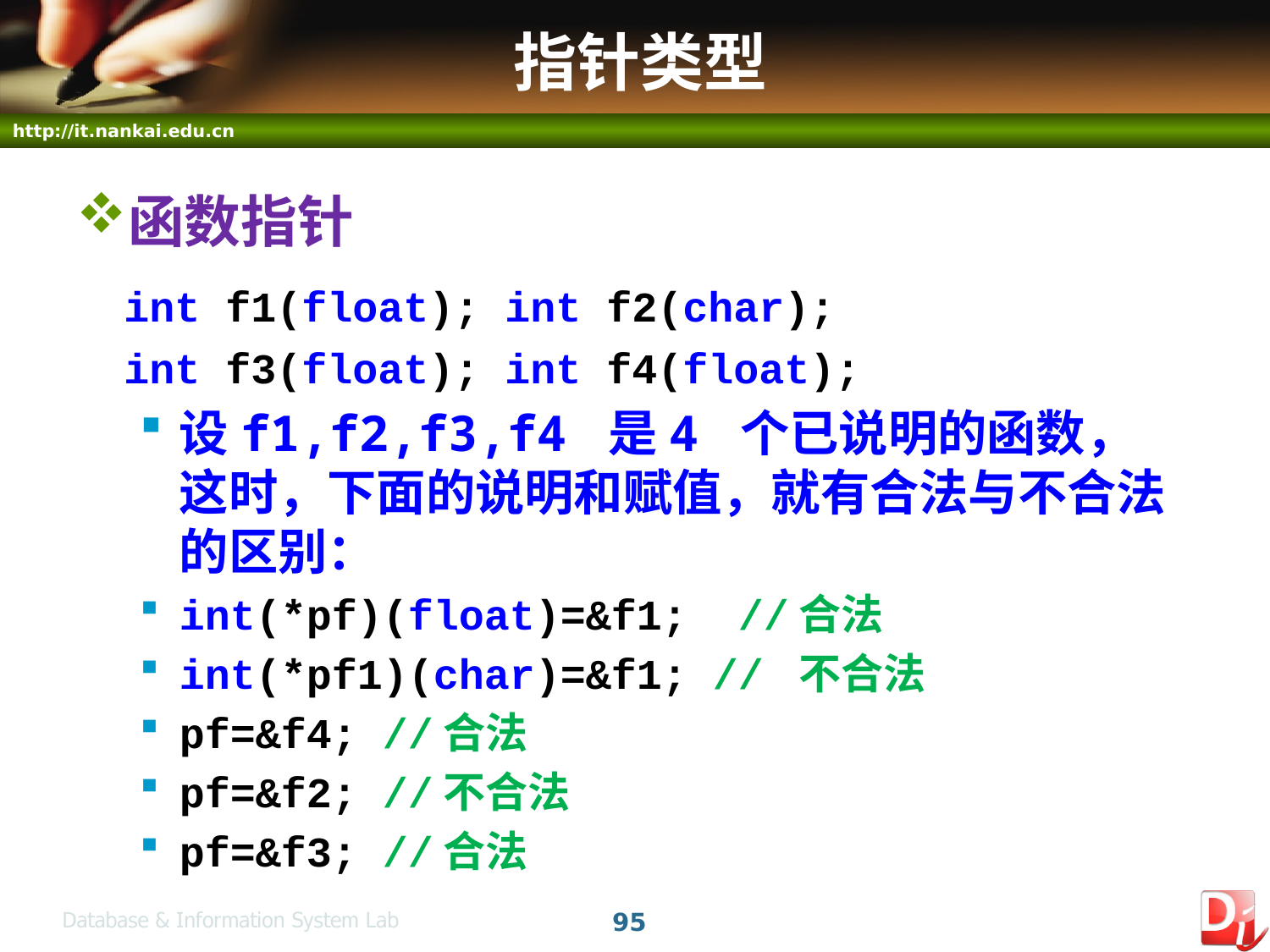

# 指针类型
函数指针
	int f1(float); int f2(char);
 	int f3(float); int f4(float);
设f1,f2,f3,f4 是4 个已说明的函数，这时，下面的说明和赋值，就有合法与不合法的区别：
int(*pf)(float)=&f1;  //合法
int(*pf1)(char)=&f1; // 不合法
pf=&f4; //合法
pf=&f2; //不合法
pf=&f3; //合法
95
Database & Information System Lab